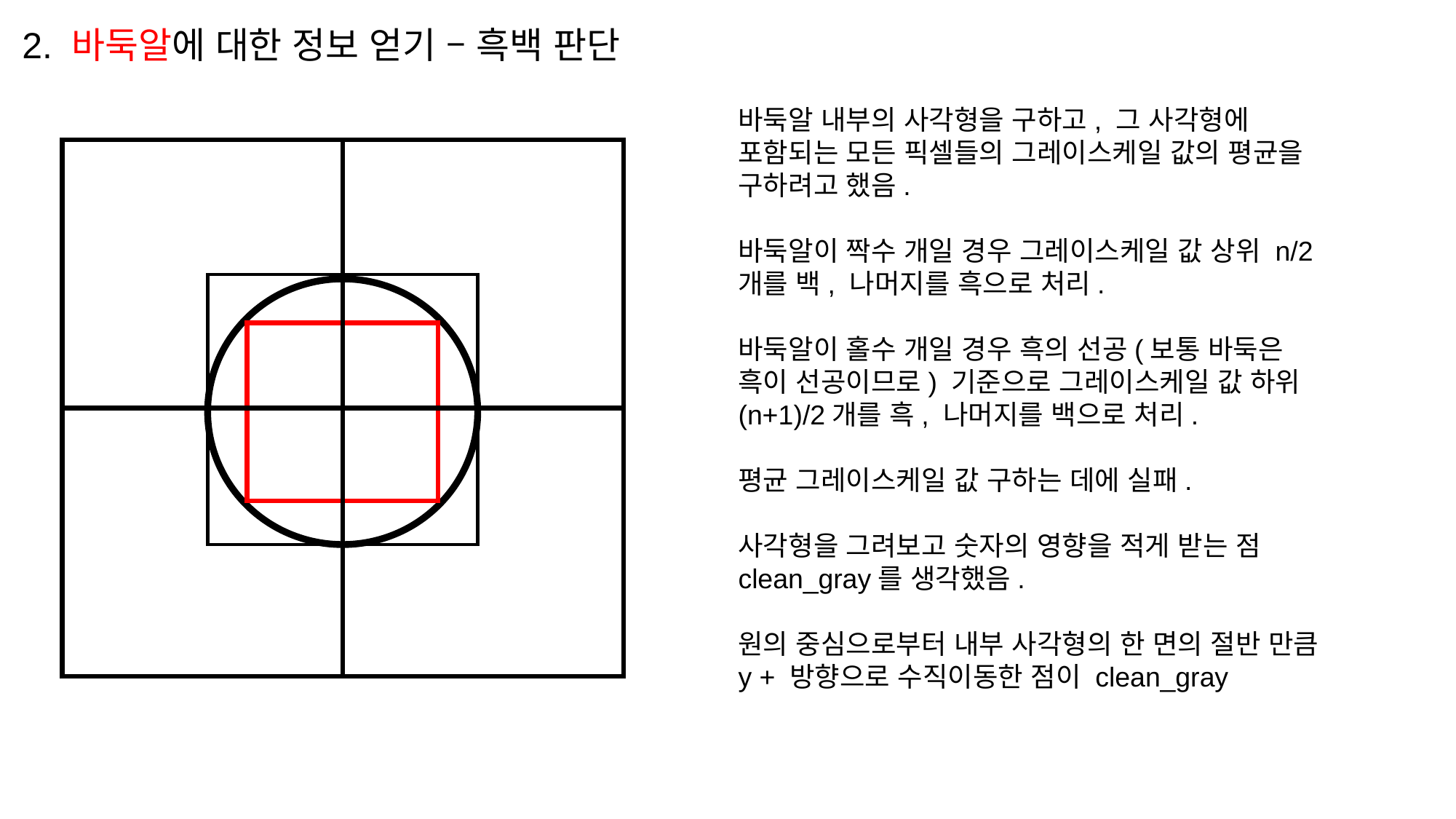

# 2. 바둑알에 대한 정보 얻기 – 흑백 판단
바둑알 내부의 사각형을 구하고, 그 사각형에 포함되는 모든 픽셀들의 그레이스케일 값의 평균을 구하려고 했음.

바둑알이 짝수 개일 경우 그레이스케일 값 상위 n/2개를 백, 나머지를 흑으로 처리.

바둑알이 홀수 개일 경우 흑의 선공(보통 바둑은 흑이 선공이므로) 기준으로 그레이스케일 값 하위 (n+1)/2개를 흑, 나머지를 백으로 처리.

평균 그레이스케일 값 구하는 데에 실패.

사각형을 그려보고 숫자의 영향을 적게 받는 점 clean_gray를 생각했음.

원의 중심으로부터 내부 사각형의 한 면의 절반 만큼 y + 방향으로 수직이동한 점이 clean_gray